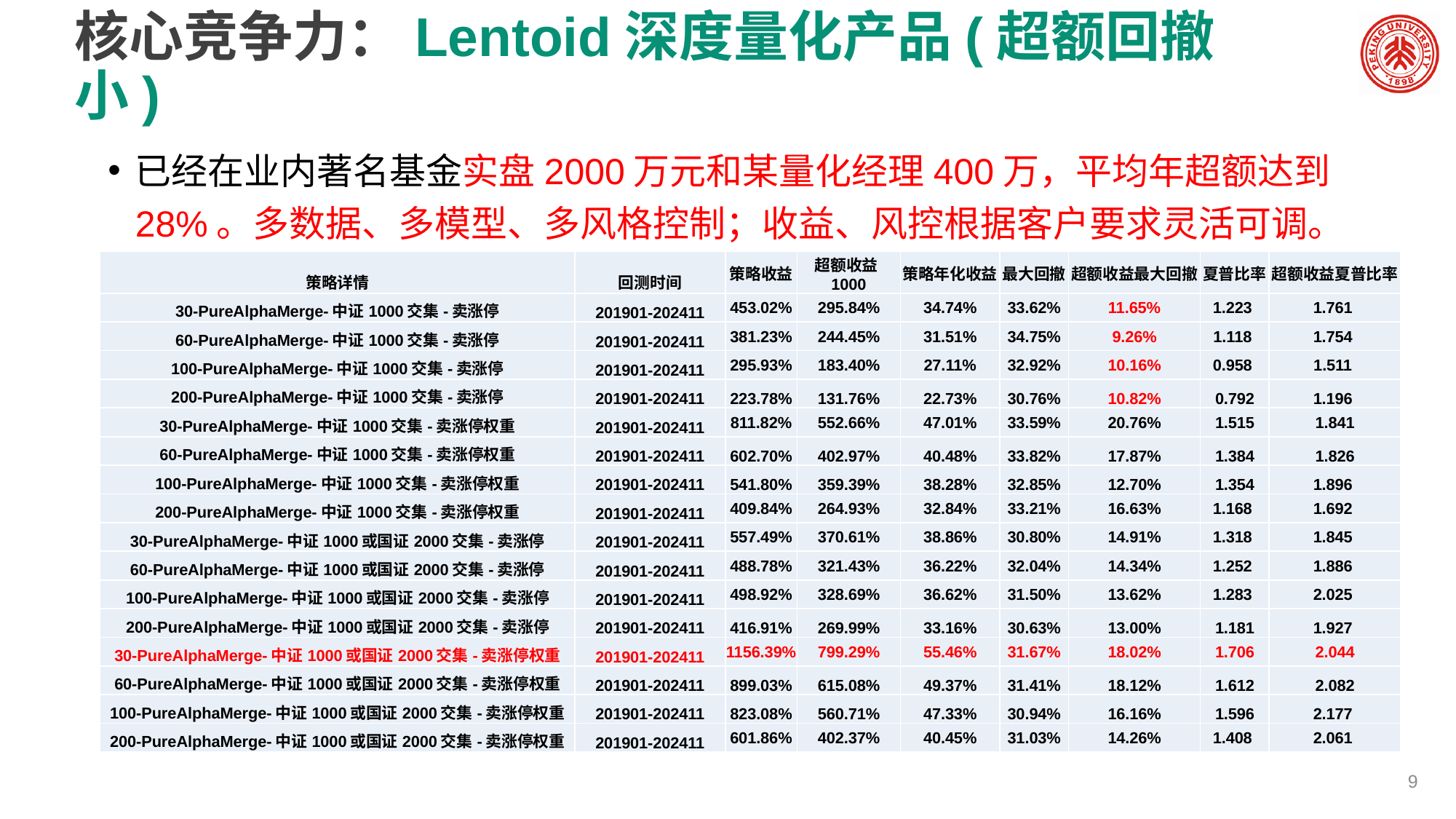

# 核心竞争力：Lentoid深度量化产品(超额回撤小)
已经在业内著名基金实盘2000万元和某量化经理400万，平均年超额达到28%。多数据、多模型、多风格控制；收益、风控根据客户要求灵活可调。

| 策略详情 | 回测时间 | 策略收益 | 超额收益1000 | 策略年化收益 | 最大回撤 | 超额收益最大回撤 | 夏普比率 | 超额收益夏普比率 |
| --- | --- | --- | --- | --- | --- | --- | --- | --- |
| 30-PureAlphaMerge-中证1000交集-卖涨停 | 201901-202411 | 453.02% | 295.84% | 34.74% | 33.62% | 11.65% | 1.223 | 1.761 |
| 60-PureAlphaMerge-中证1000交集-卖涨停 | 201901-202411 | 381.23% | 244.45% | 31.51% | 34.75% | 9.26% | 1.118 | 1.754 |
| 100-PureAlphaMerge-中证1000交集-卖涨停 | 201901-202411 | 295.93% | 183.40% | 27.11% | 32.92% | 10.16% | 0.958 | 1.511 |
| 200-PureAlphaMerge-中证1000交集-卖涨停 | 201901-202411 | 223.78% | 131.76% | 22.73% | 30.76% | 10.82% | 0.792 | 1.196 |
| 30-PureAlphaMerge-中证1000交集-卖涨停权重 | 201901-202411 | 811.82% | 552.66% | 47.01% | 33.59% | 20.76% | 1.515 | 1.841 |
| 60-PureAlphaMerge-中证1000交集-卖涨停权重 | 201901-202411 | 602.70% | 402.97% | 40.48% | 33.82% | 17.87% | 1.384 | 1.826 |
| 100-PureAlphaMerge-中证1000交集-卖涨停权重 | 201901-202411 | 541.80% | 359.39% | 38.28% | 32.85% | 12.70% | 1.354 | 1.896 |
| 200-PureAlphaMerge-中证1000交集-卖涨停权重 | 201901-202411 | 409.84% | 264.93% | 32.84% | 33.21% | 16.63% | 1.168 | 1.692 |
| 30-PureAlphaMerge-中证1000或国证2000交集-卖涨停 | 201901-202411 | 557.49% | 370.61% | 38.86% | 30.80% | 14.91% | 1.318 | 1.845 |
| 60-PureAlphaMerge-中证1000或国证2000交集-卖涨停 | 201901-202411 | 488.78% | 321.43% | 36.22% | 32.04% | 14.34% | 1.252 | 1.886 |
| 100-PureAlphaMerge-中证1000或国证2000交集-卖涨停 | 201901-202411 | 498.92% | 328.69% | 36.62% | 31.50% | 13.62% | 1.283 | 2.025 |
| 200-PureAlphaMerge-中证1000或国证2000交集-卖涨停 | 201901-202411 | 416.91% | 269.99% | 33.16% | 30.63% | 13.00% | 1.181 | 1.927 |
| 30-PureAlphaMerge-中证1000或国证2000交集-卖涨停权重 | 201901-202411 | 1156.39% | 799.29% | 55.46% | 31.67% | 18.02% | 1.706 | 2.044 |
| 60-PureAlphaMerge-中证1000或国证2000交集-卖涨停权重 | 201901-202411 | 899.03% | 615.08% | 49.37% | 31.41% | 18.12% | 1.612 | 2.082 |
| 100-PureAlphaMerge-中证1000或国证2000交集-卖涨停权重 | 201901-202411 | 823.08% | 560.71% | 47.33% | 30.94% | 16.16% | 1.596 | 2.177 |
| 200-PureAlphaMerge-中证1000或国证2000交集-卖涨停权重 | 201901-202411 | 601.86% | 402.37% | 40.45% | 31.03% | 14.26% | 1.408 | 2.061 |
9